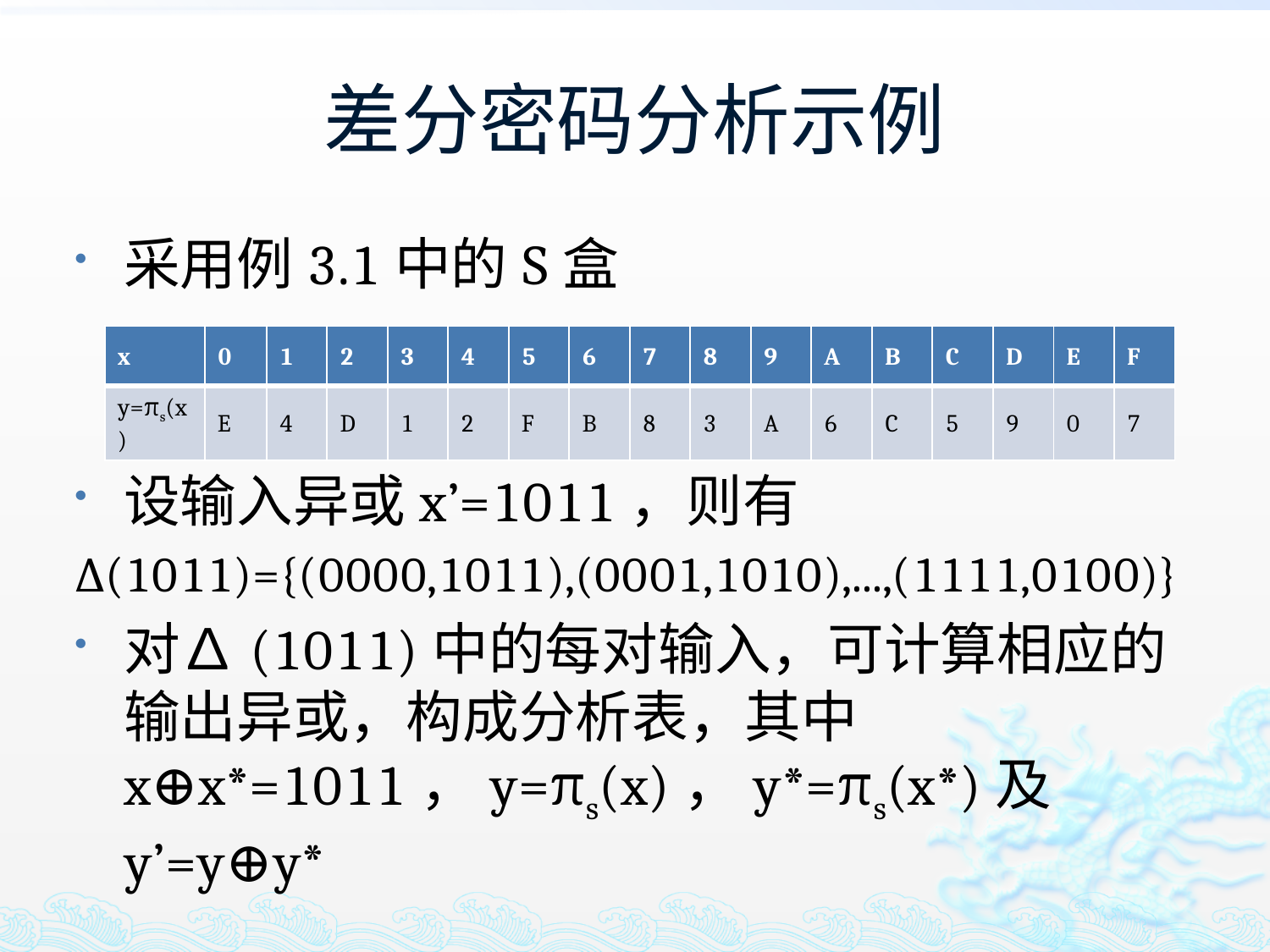

# 差分密码分析示例
采用例3.1中的S盒

设输入异或x’=1011，则有
∆(1011)={(0000,1011),(0001,1010),...,(1111,0100)}
对∆(1011)中的每对输入，可计算相应的输出异或，构成分析表，其中x⊕x*=1011，y=πs(x)，y*=πs(x*)及y’=y⊕y*
| x | 0 | 1 | 2 | 3 | 4 | 5 | 6 | 7 | 8 | 9 | A | B | C | D | E | F |
| --- | --- | --- | --- | --- | --- | --- | --- | --- | --- | --- | --- | --- | --- | --- | --- | --- |
| y=πs(x) | E | 4 | D | 1 | 2 | F | B | 8 | 3 | A | 6 | C | 5 | 9 | 0 | 7 |